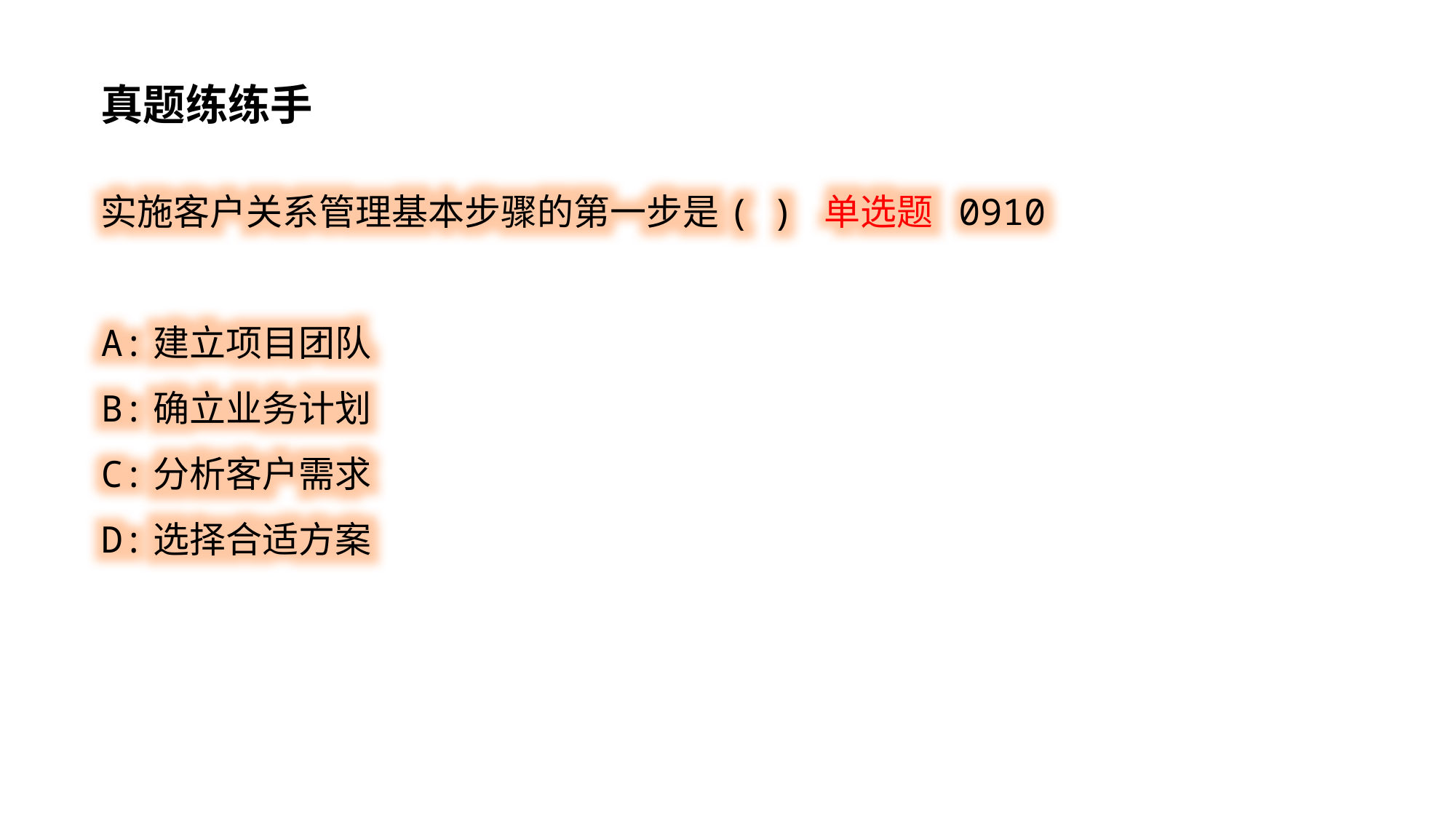

真题练练手
实施客户关系管理基本步骤的第一步是( ) 单选题  0910

A:建立项目团队
B:确立业务计划
C:分析客户需求
D:选择合适方案